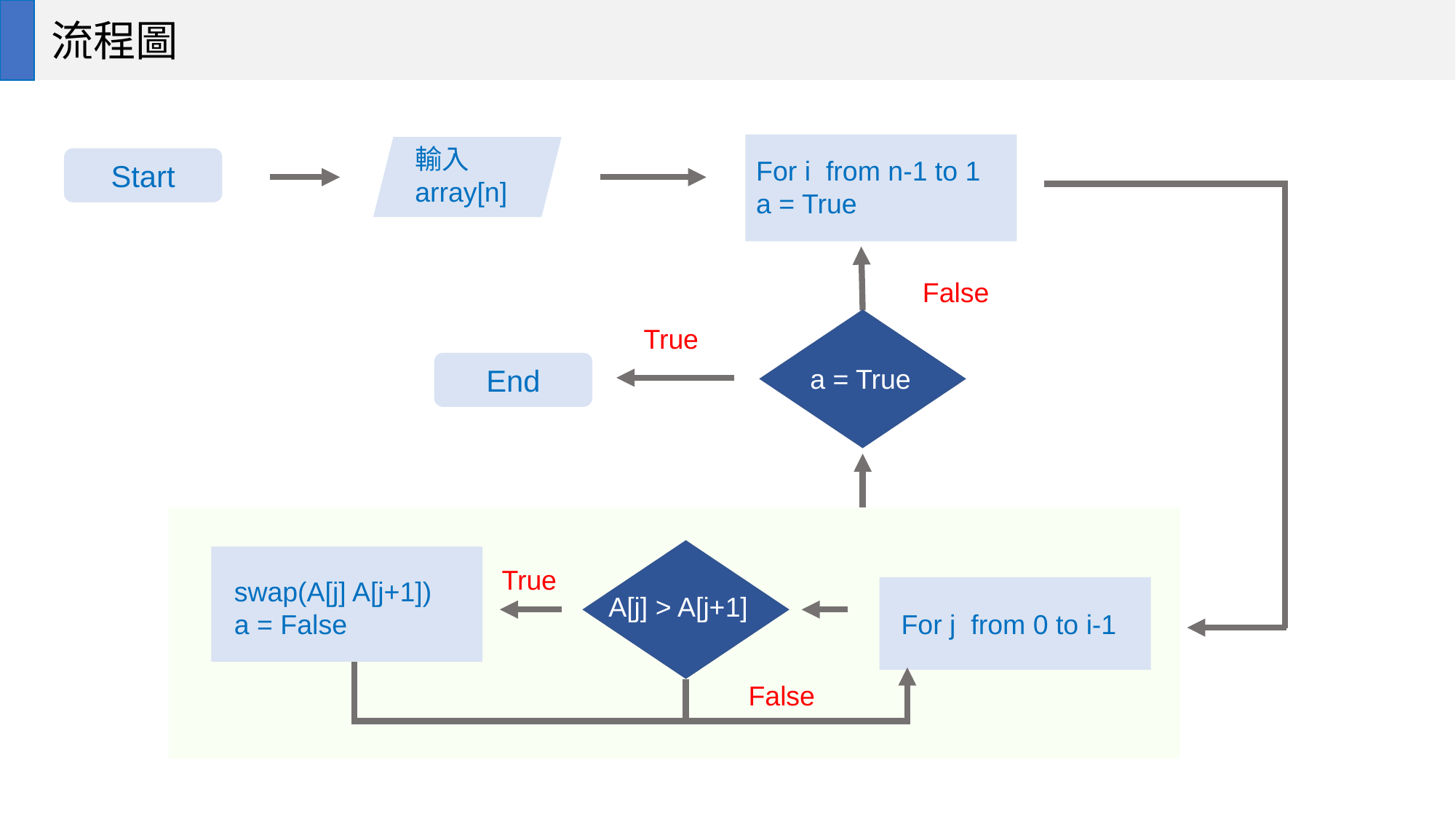

流程圖

輸入
array[n]

Start
For i  from n-1 to 1
a = True

False

True
End
a = True

True
swap(A[j] A[j+1])
a = False

A[j] > A[j+1]
For j  from 0 to i-1
False